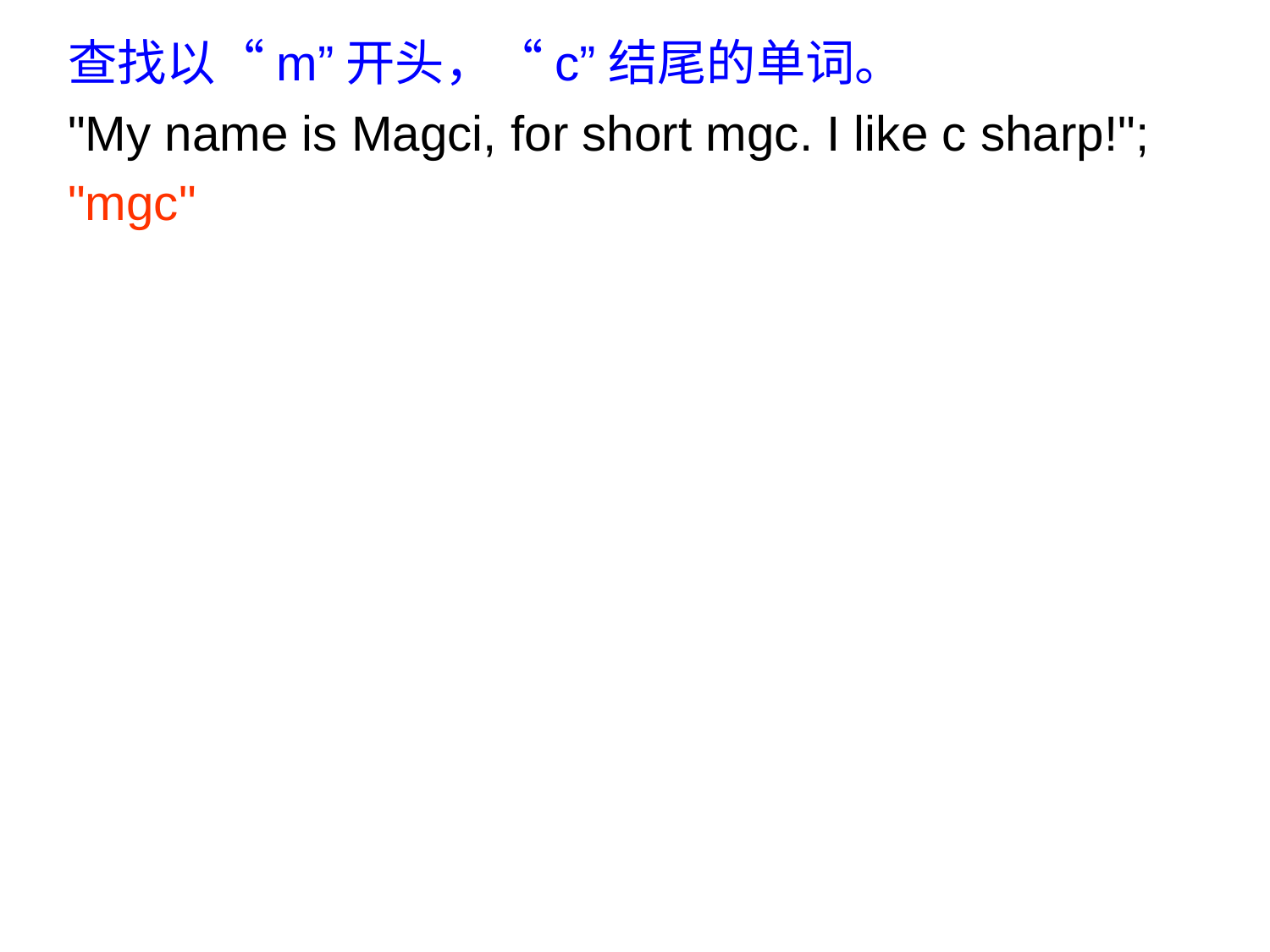

查找以“m”开头，“c”结尾的单词。
"My name is Magci, for short mgc. I like c sharp!";
"mgc"